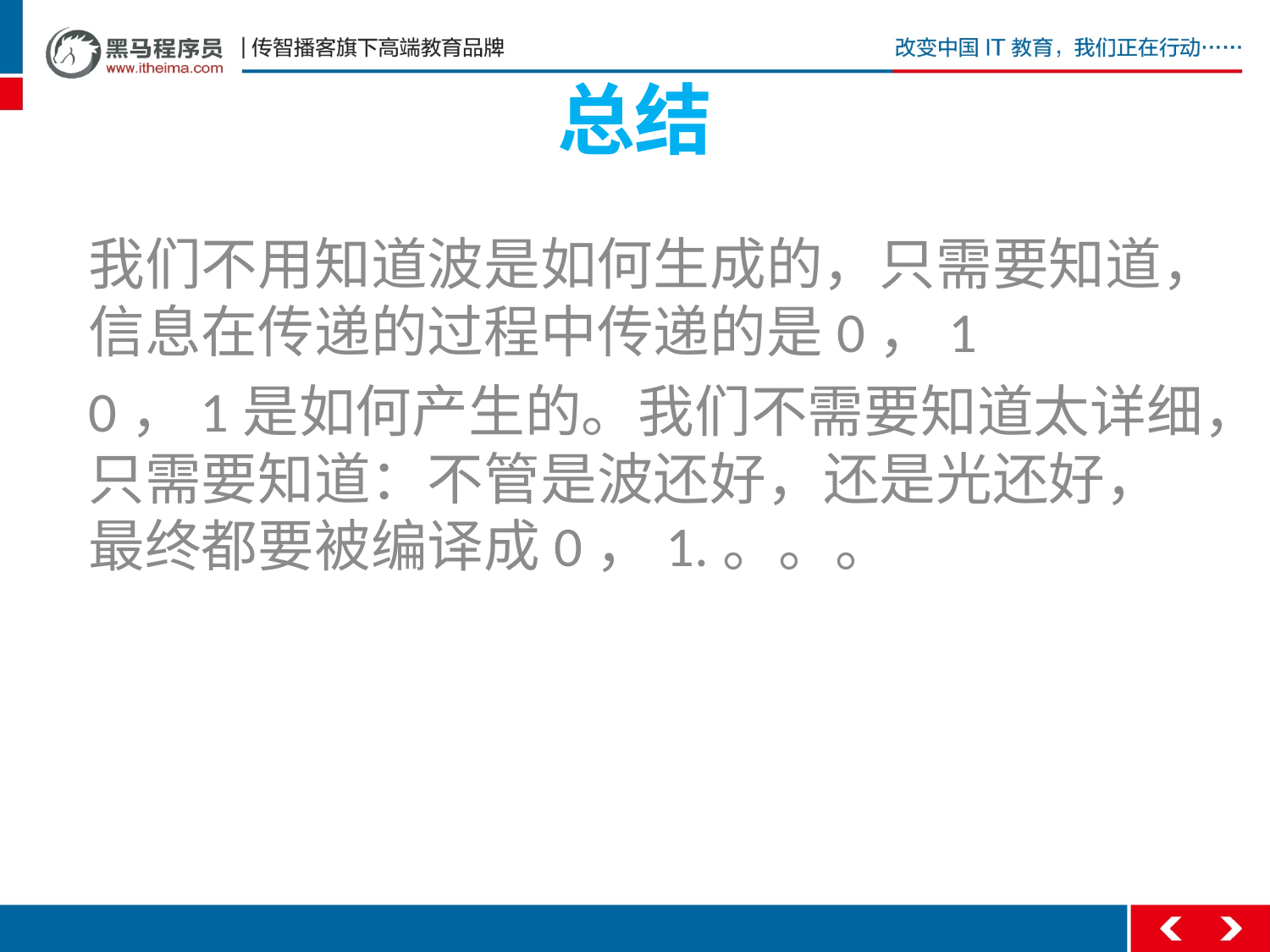

# 总结
我们不用知道波是如何生成的，只需要知道，信息在传递的过程中传递的是0，1
0，1是如何产生的。我们不需要知道太详细，只需要知道：不管是波还好，还是光还好，最终都要被编译成0，1.。。。